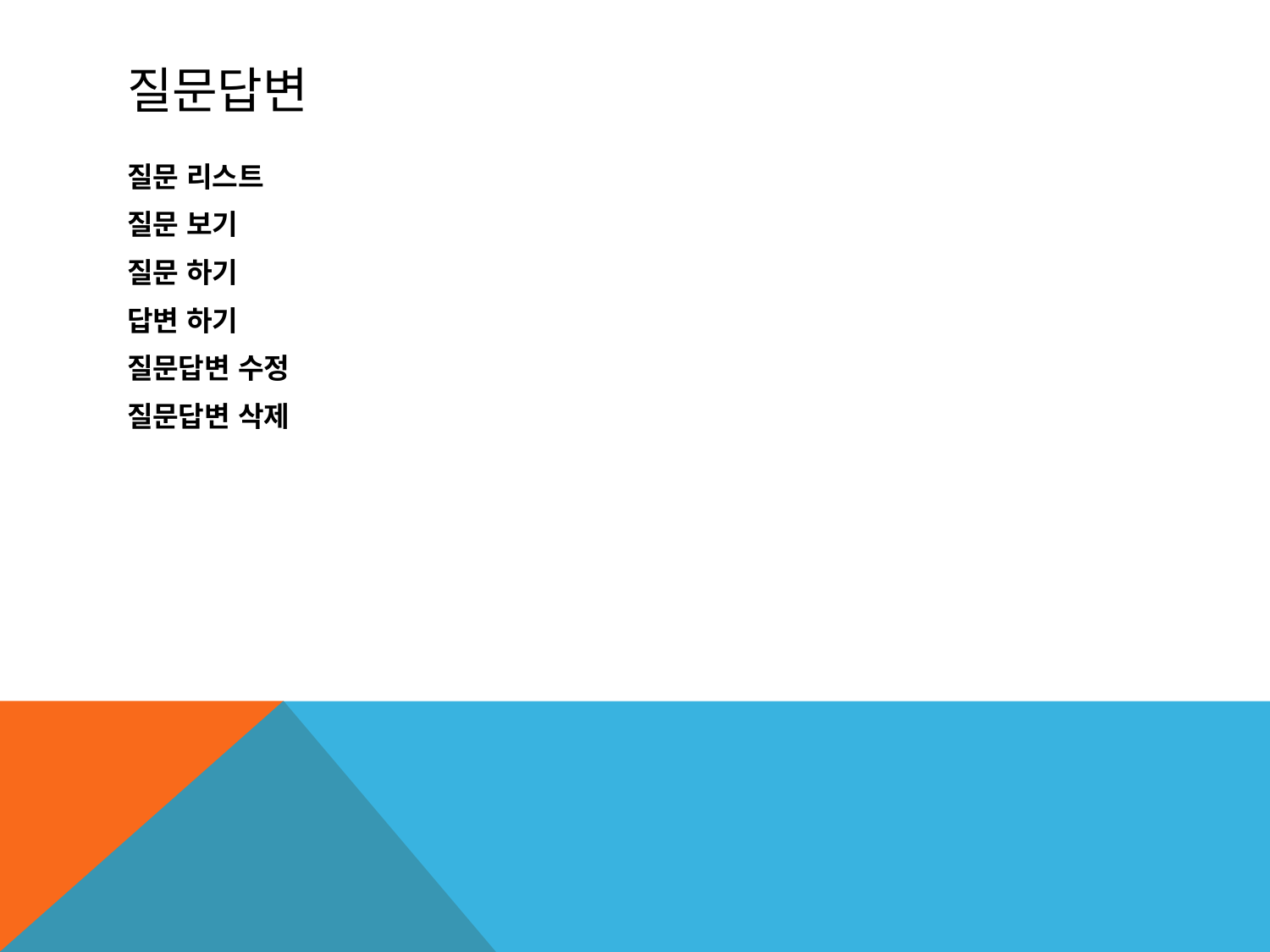

# 질문답변
질문 리스트
질문 보기
질문 하기
답변 하기
질문답변 수정
질문답변 삭제